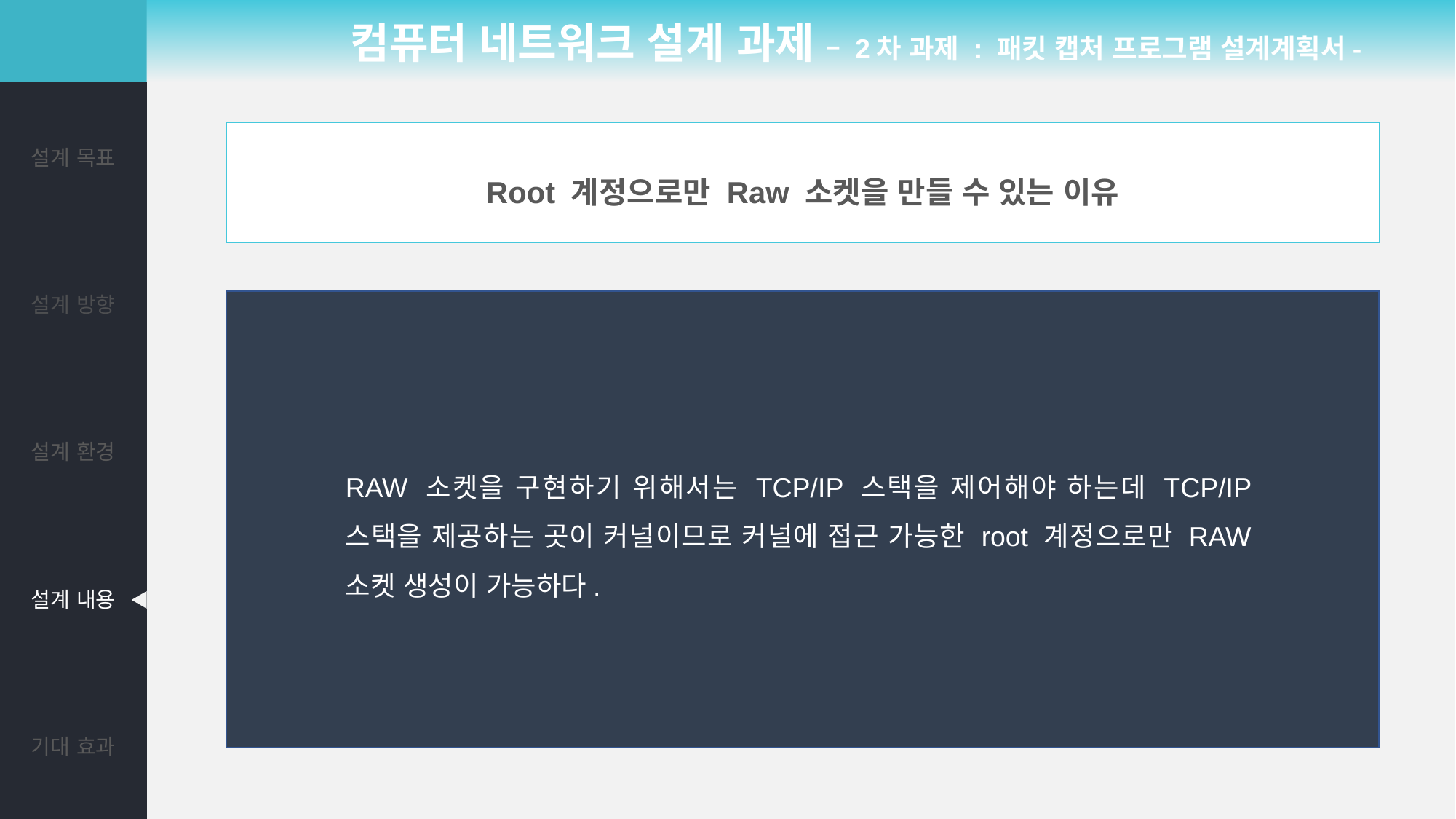

컴퓨터 네트워크 설계 과제 – 2차 과제 : 패킷 캡처 프로그램 설계계획서-
| 설계 목표 |
| --- |
| 설계 방향 |
| 설계 환경 |
| 설계 내용 |
| 기대 효과 |
Root 계정으로만 Raw 소켓을 만들 수 있는 이유

RAW 소켓을 구현하기 위해서는 TCP/IP 스택을 제어해야 하는데 TCP/IP 스택을 제공하는 곳이 커널이므로 커널에 접근 가능한 root 계정으로만 RAW 소켓 생성이 가능하다.